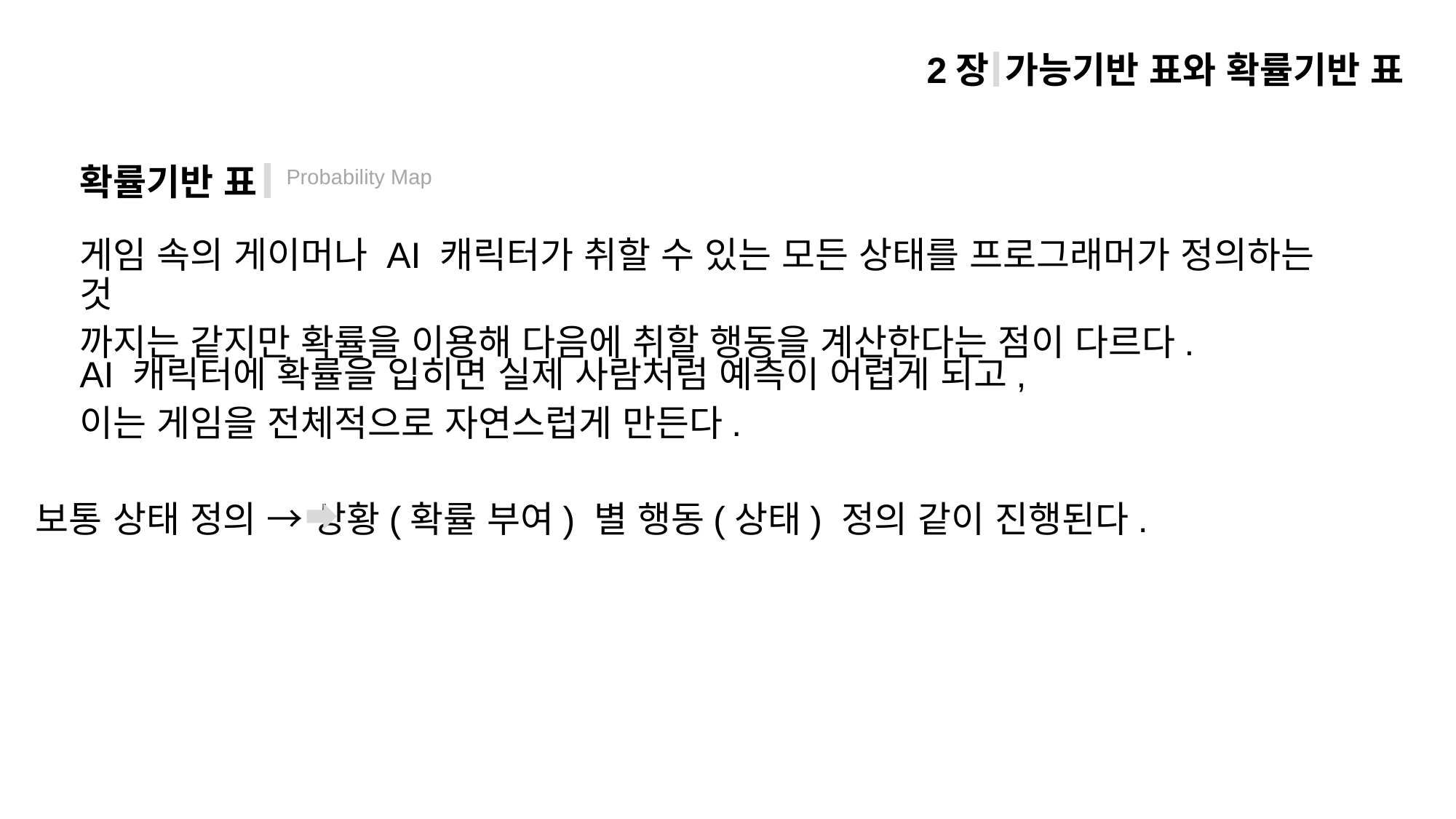

가능기반 표와 확률기반 표
2장
확률기반 표  Probability Map
게임 속의 게이머나 AI 캐릭터가 취할 수 있는 모든 상태를 프로그래머가 정의하는 것
까지는 같지만 확률을 이용해 다음에 취할 행동을 계산한다는 점이 다르다.

AI 캐릭터에 확률을 입히면 실제 사람처럼 예측이 어렵게 되고,
이는 게임을 전체적으로 자연스럽게 만든다.
보통 상태 정의 → 상황(확률 부여) 별 행동(상태) 정의 같이 진행된다.